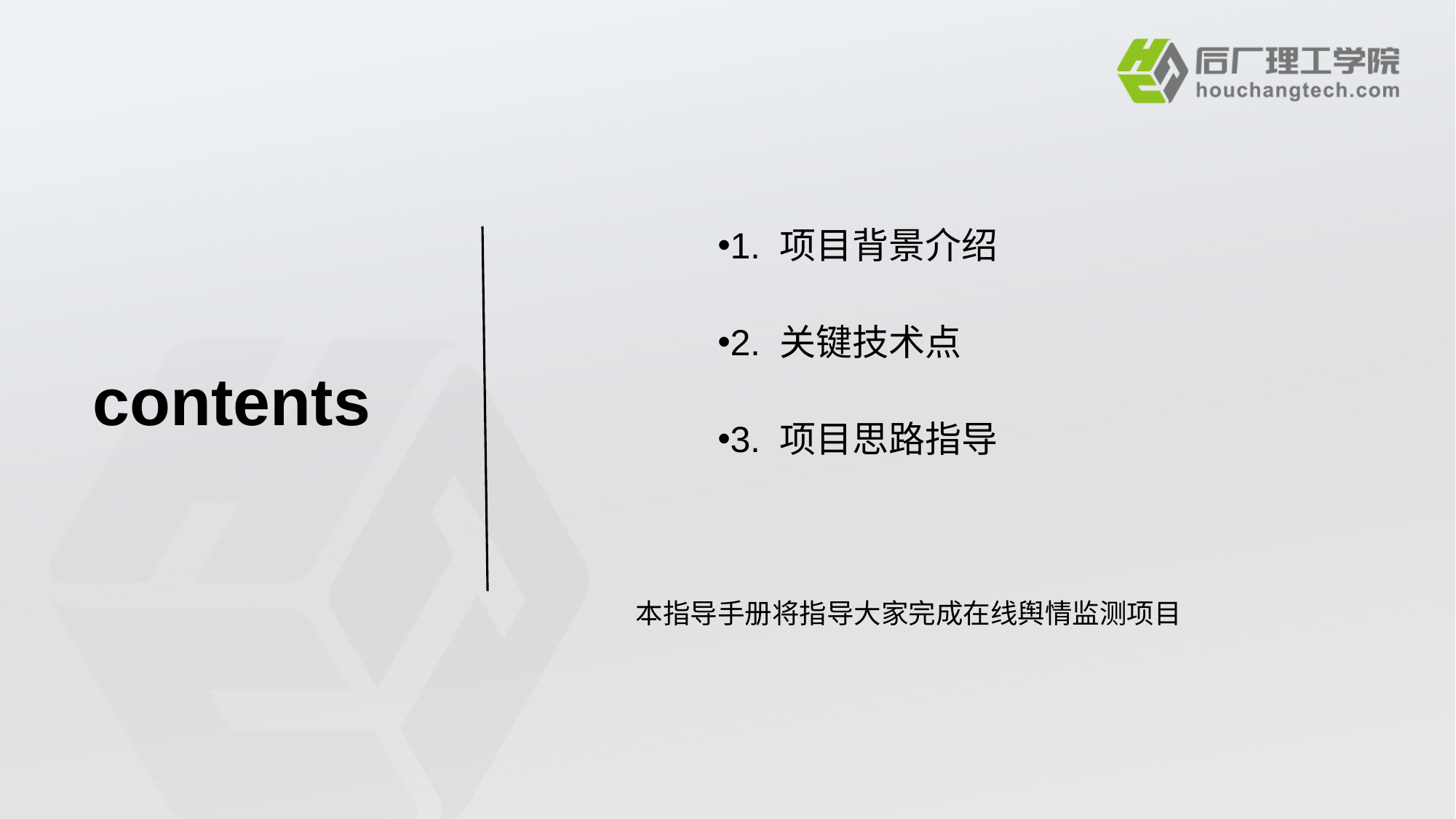

# contents
1. 项目背景介绍

2. 关键技术点

3. 项目思路指导
本指导手册将指导大家完成在线舆情监测项目